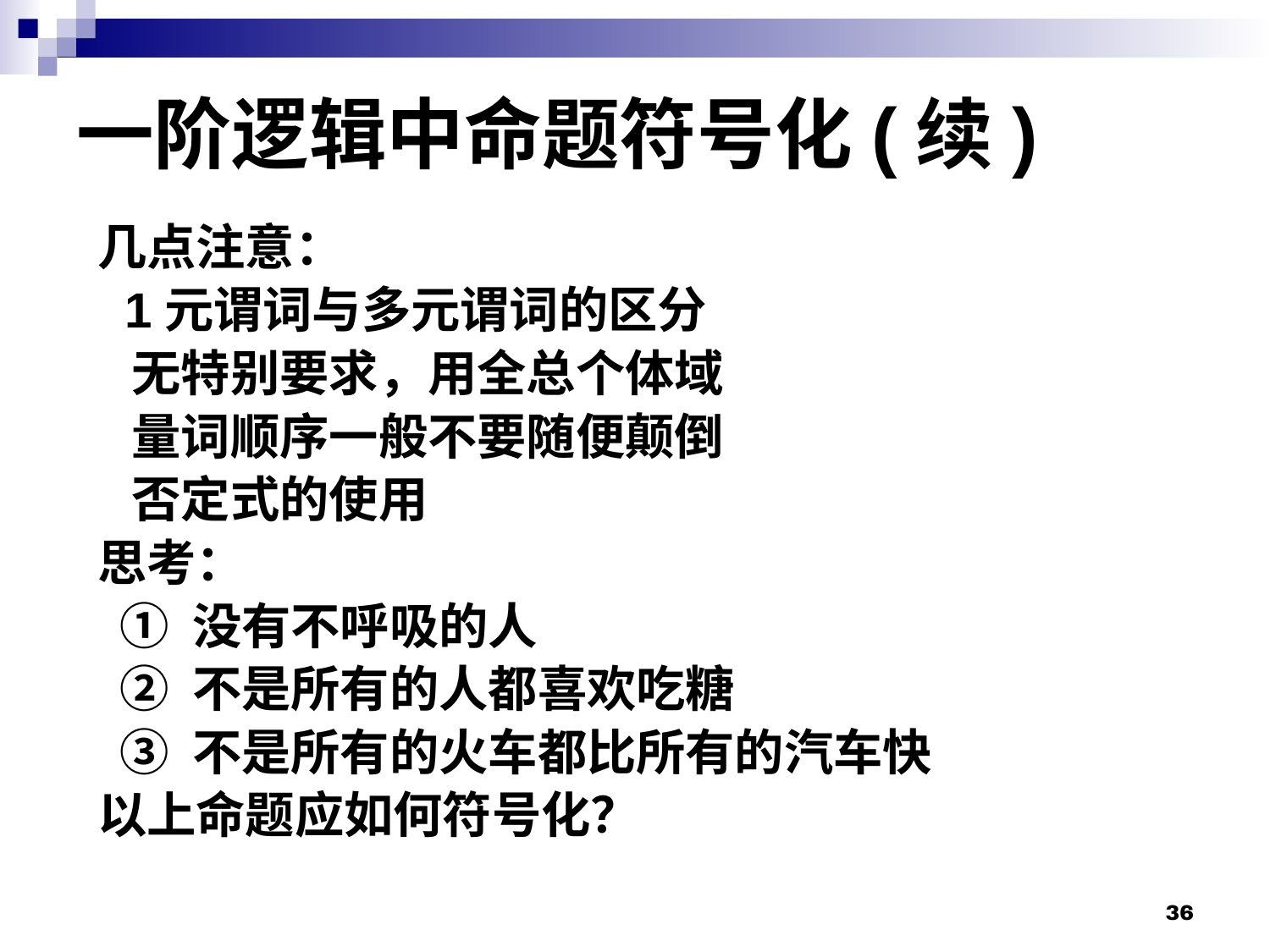

一阶逻辑中命题符号化(续)
几点注意：
  1元谓词与多元谓词的区分
  无特别要求，用全总个体域
  量词顺序一般不要随便颠倒
  否定式的使用
思考：
  ① 没有不呼吸的人
  ② 不是所有的人都喜欢吃糖
  ③ 不是所有的火车都比所有的汽车快
以上命题应如何符号化？
36